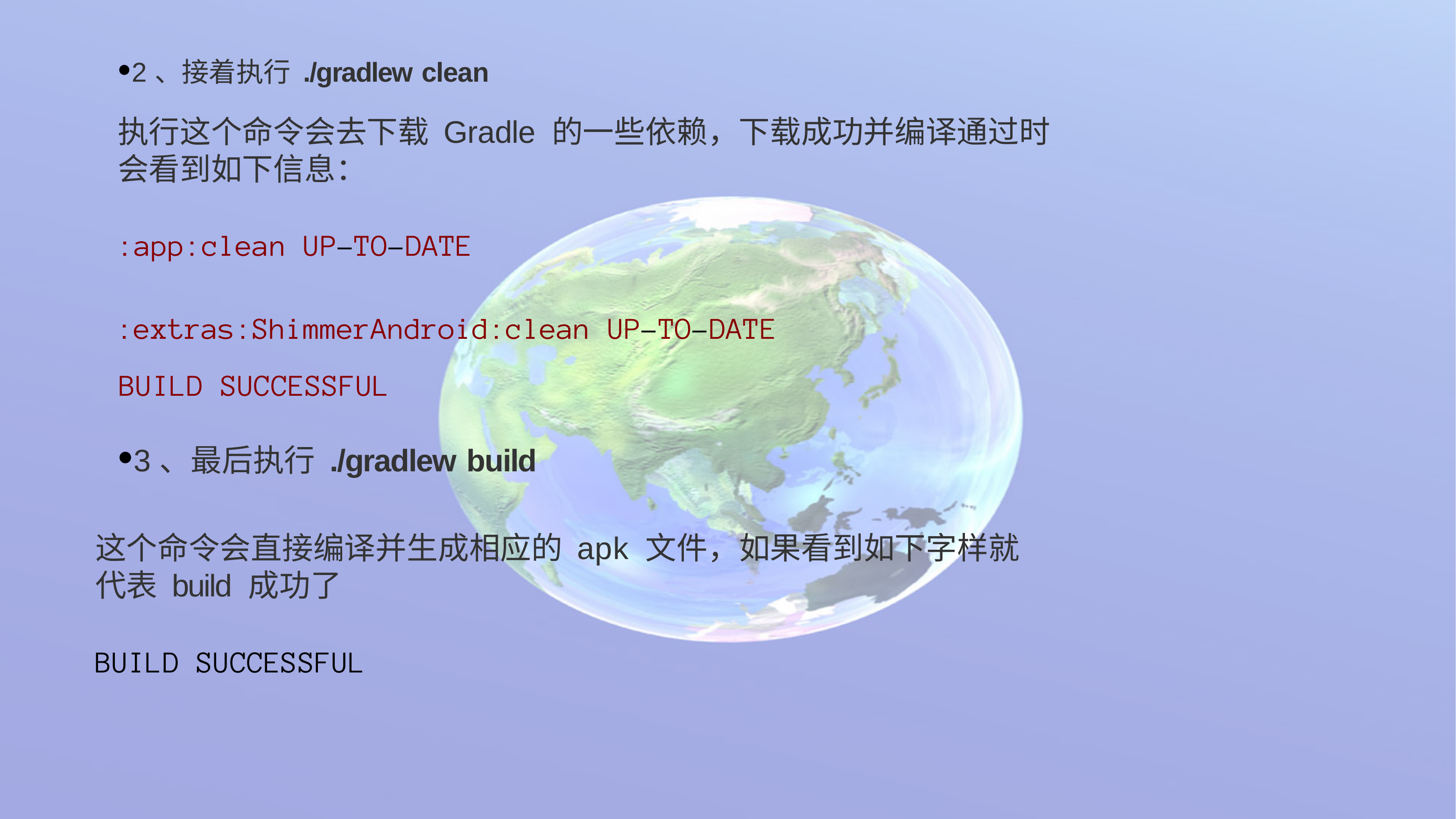

2、接着执行 ./gradlew clean
执行这个命令会去下载 Gradle 的一些依赖，下载成功并编译通过时会看到如下信息：

:app:clean UP-TO-DATE
:extras:ShimmerAndroid:clean UP-TO-DATE
BUILD SUCCESSFUL
3、最后执行 ./gradlew build
这个命令会直接编译并生成相应的 apk 文件，如果看到如下字样就代表 build 成功了

BUILD SUCCESSFUL